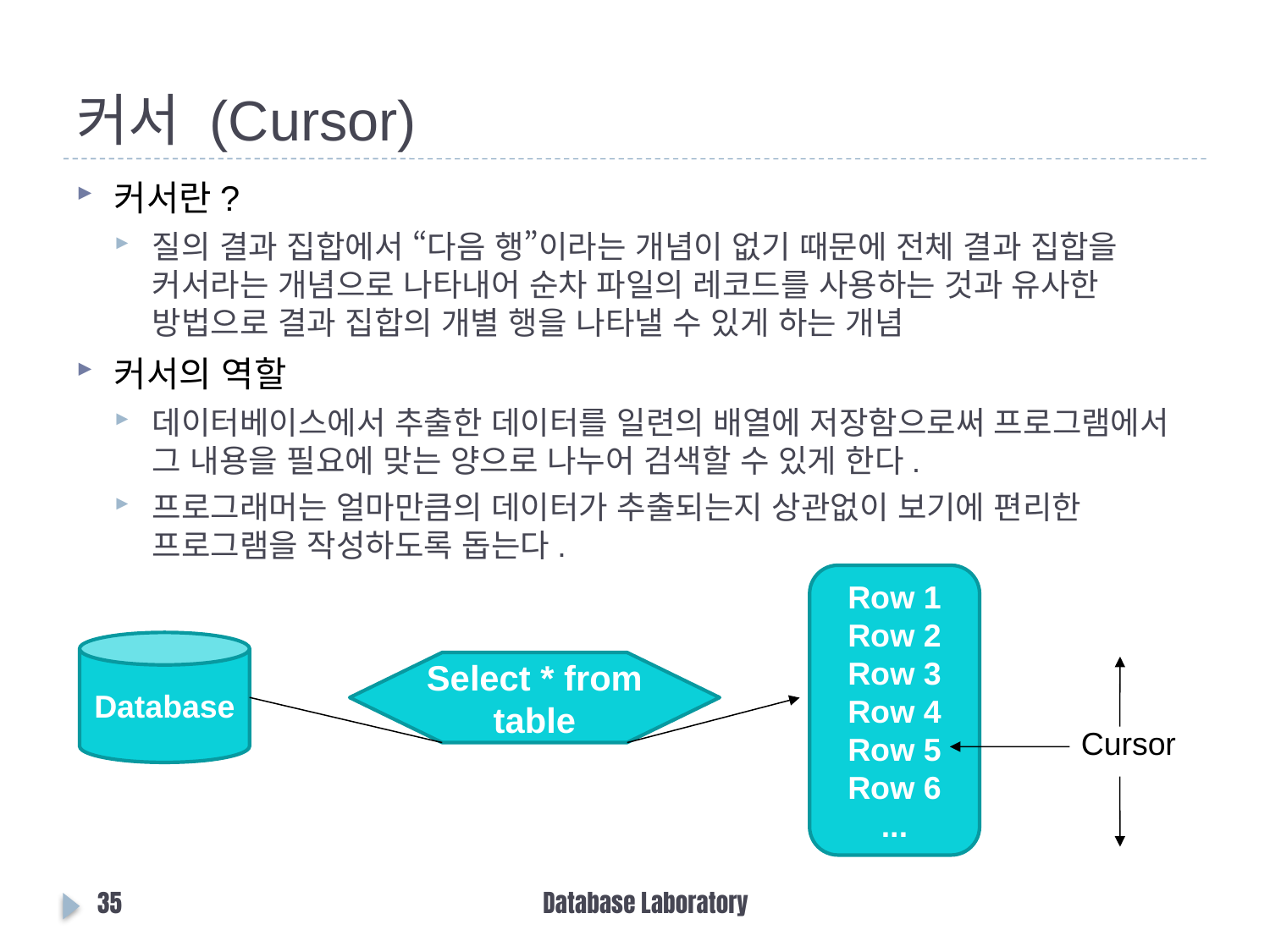

# 커서 (Cursor)
커서란?
질의 결과 집합에서 “다음 행”이라는 개념이 없기 때문에 전체 결과 집합을 커서라는 개념으로 나타내어 순차 파일의 레코드를 사용하는 것과 유사한 방법으로 결과 집합의 개별 행을 나타낼 수 있게 하는 개념
커서의 역할
데이터베이스에서 추출한 데이터를 일련의 배열에 저장함으로써 프로그램에서 그 내용을 필요에 맞는 양으로 나누어 검색할 수 있게 한다.
프로그래머는 얼마만큼의 데이터가 추출되는지 상관없이 보기에 편리한 프로그램을 작성하도록 돕는다.

Row 1
Row 2
Row 3
Row 4
Row 5
Row 6
...
Database
Select * from table
Cursor

35
Database Laboratory